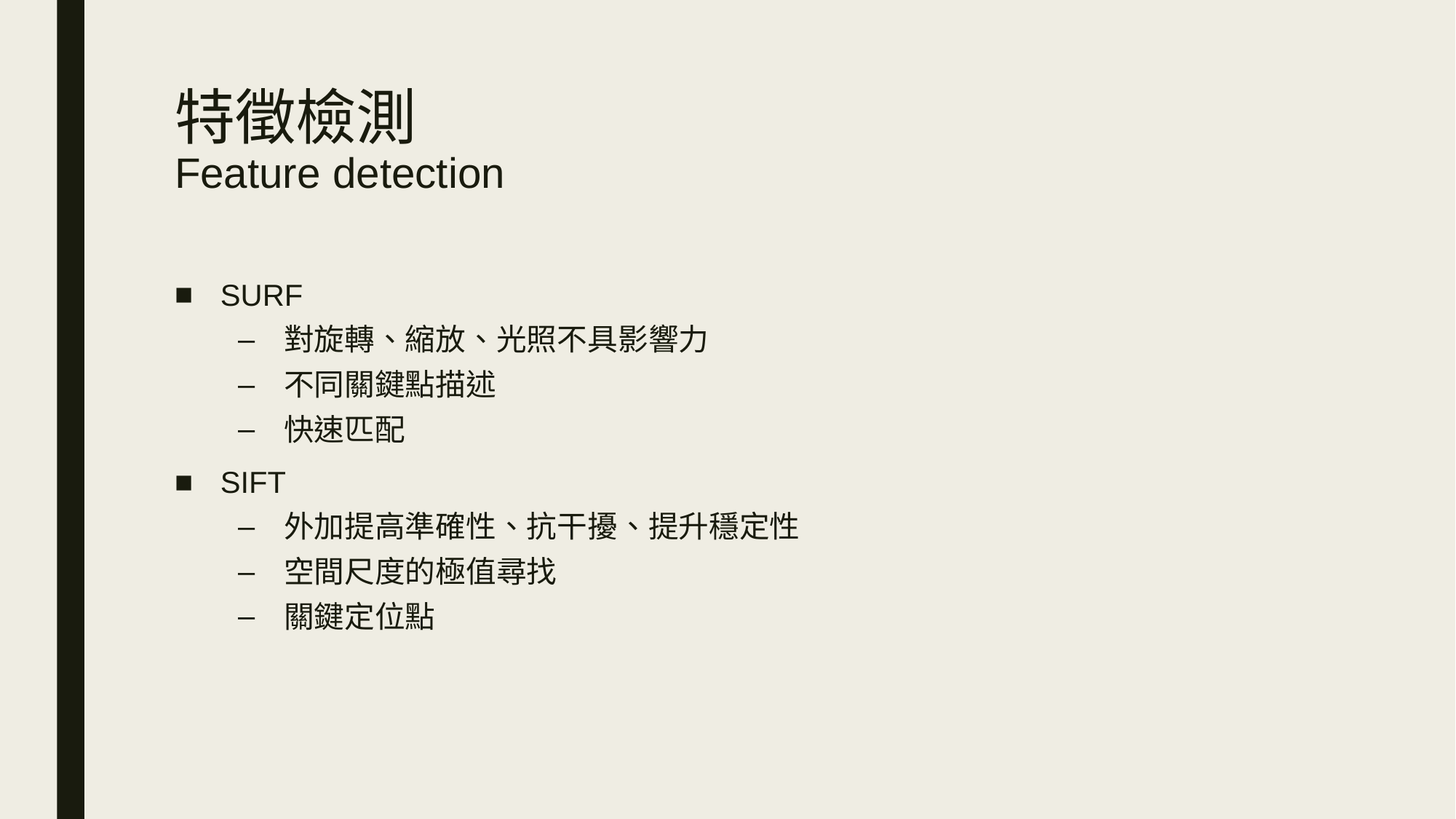

# 特徵檢測 Feature detection
SURF
對旋轉、縮放、光照不具影響力
不同關鍵點描述
快速匹配
SIFT
外加提高準確性、抗干擾、提升穩定性
空間尺度的極值尋找
關鍵定位點